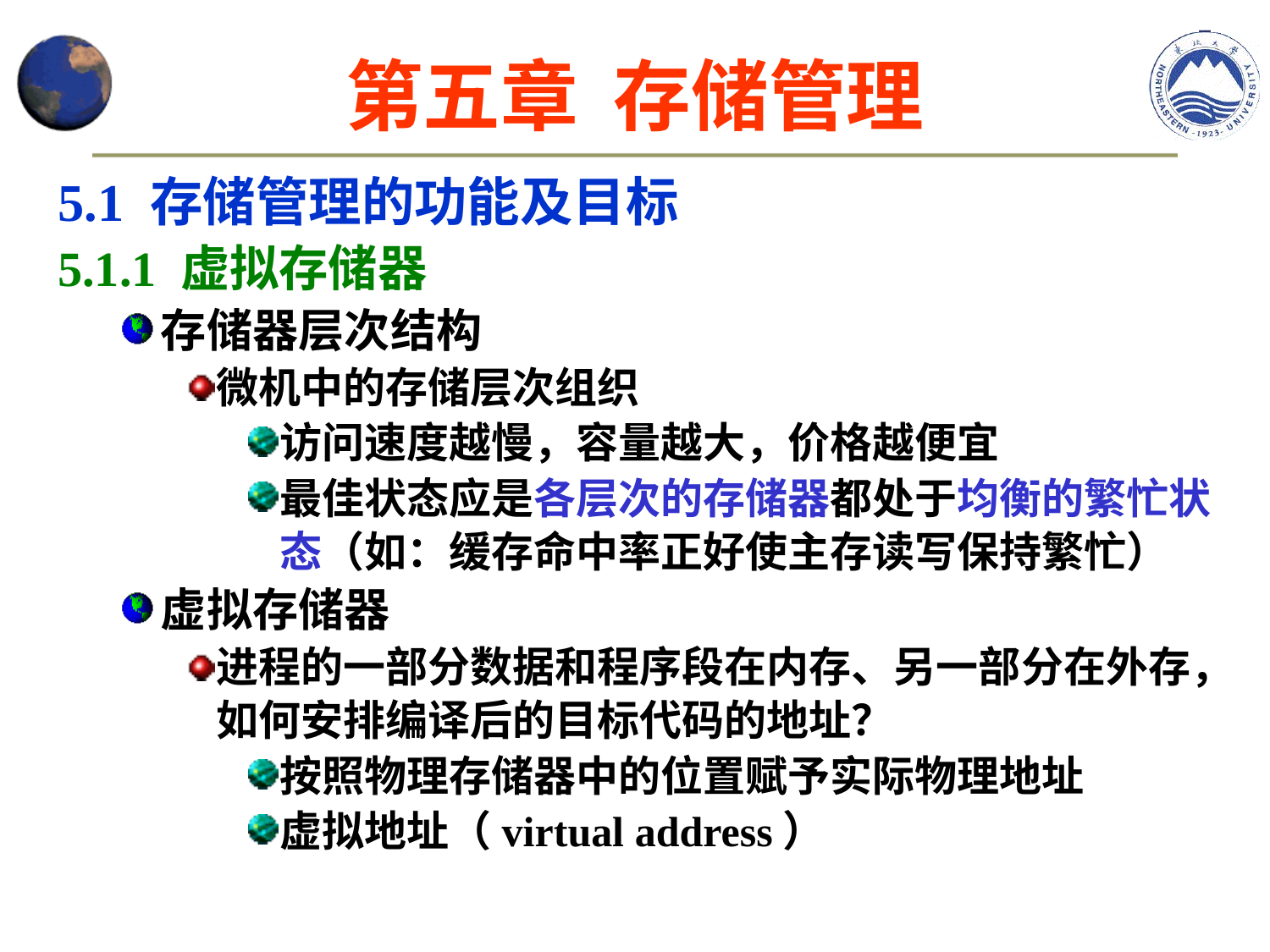

第五章  存储管理
5.1 存储管理的功能及目标
5.1.1 虚拟存储器
存储器层次结构
微机中的存储层次组织
访问速度越慢，容量越大，价格越便宜
最佳状态应是各层次的存储器都处于均衡的繁忙状态（如：缓存命中率正好使主存读写保持繁忙）
虚拟存储器
进程的一部分数据和程序段在内存、另一部分在外存，如何安排编译后的目标代码的地址？
按照物理存储器中的位置赋予实际物理地址
虚拟地址（virtual address）